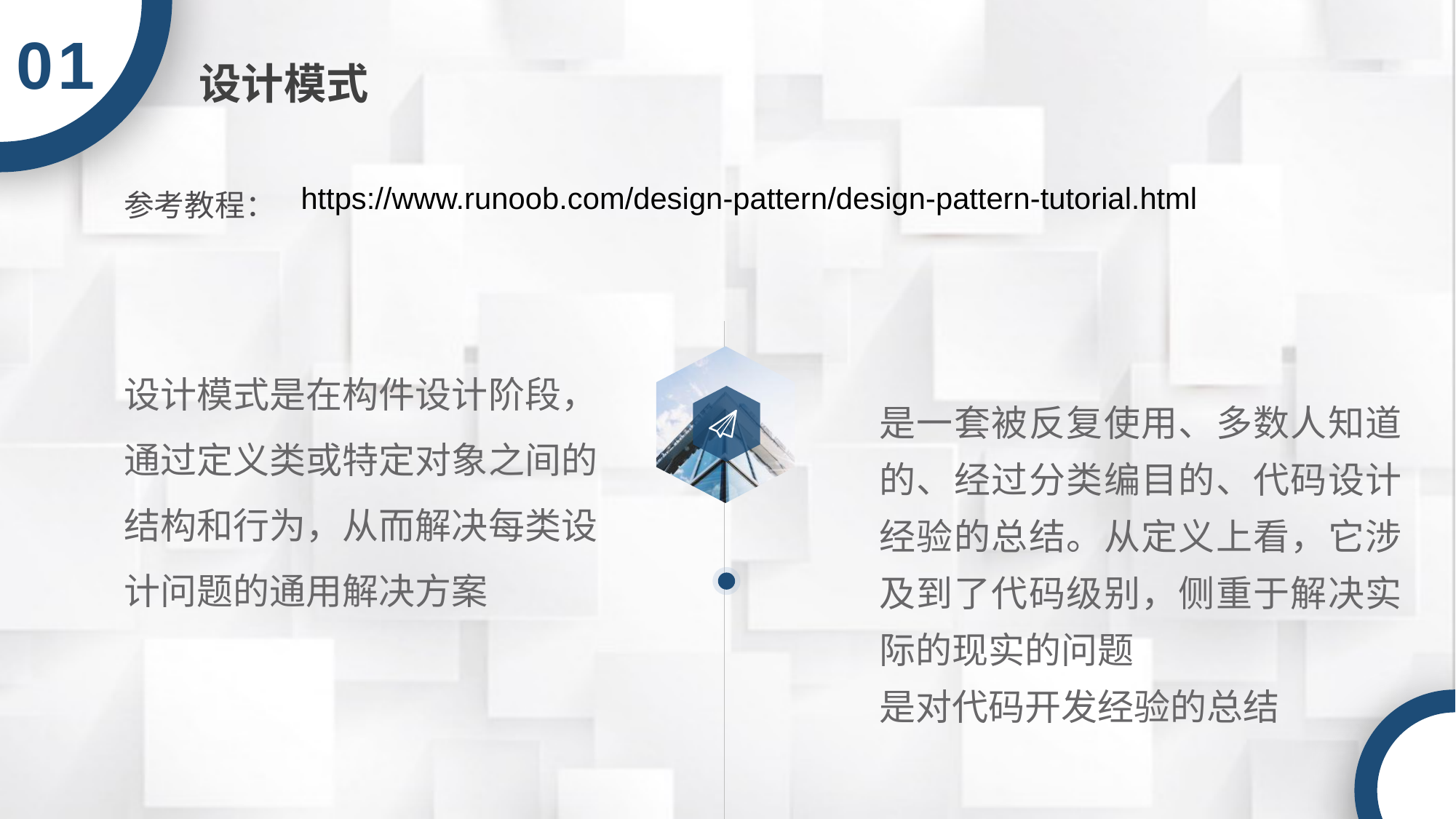

01
设计模式
参考教程：
https://www.runoob.com/design-pattern/design-pattern-tutorial.html
设计模式是在构件设计阶段，通过定义类或特定对象之间的结构和行为，从而解决每类设计问题的通用解决方案

是一套被反复使用、多数人知道的、经过分类编目的、代码设计经验的总结。从定义上看，它涉及到了代码级别，侧重于解决实际的现实的问题
是对代码开发经验的总结